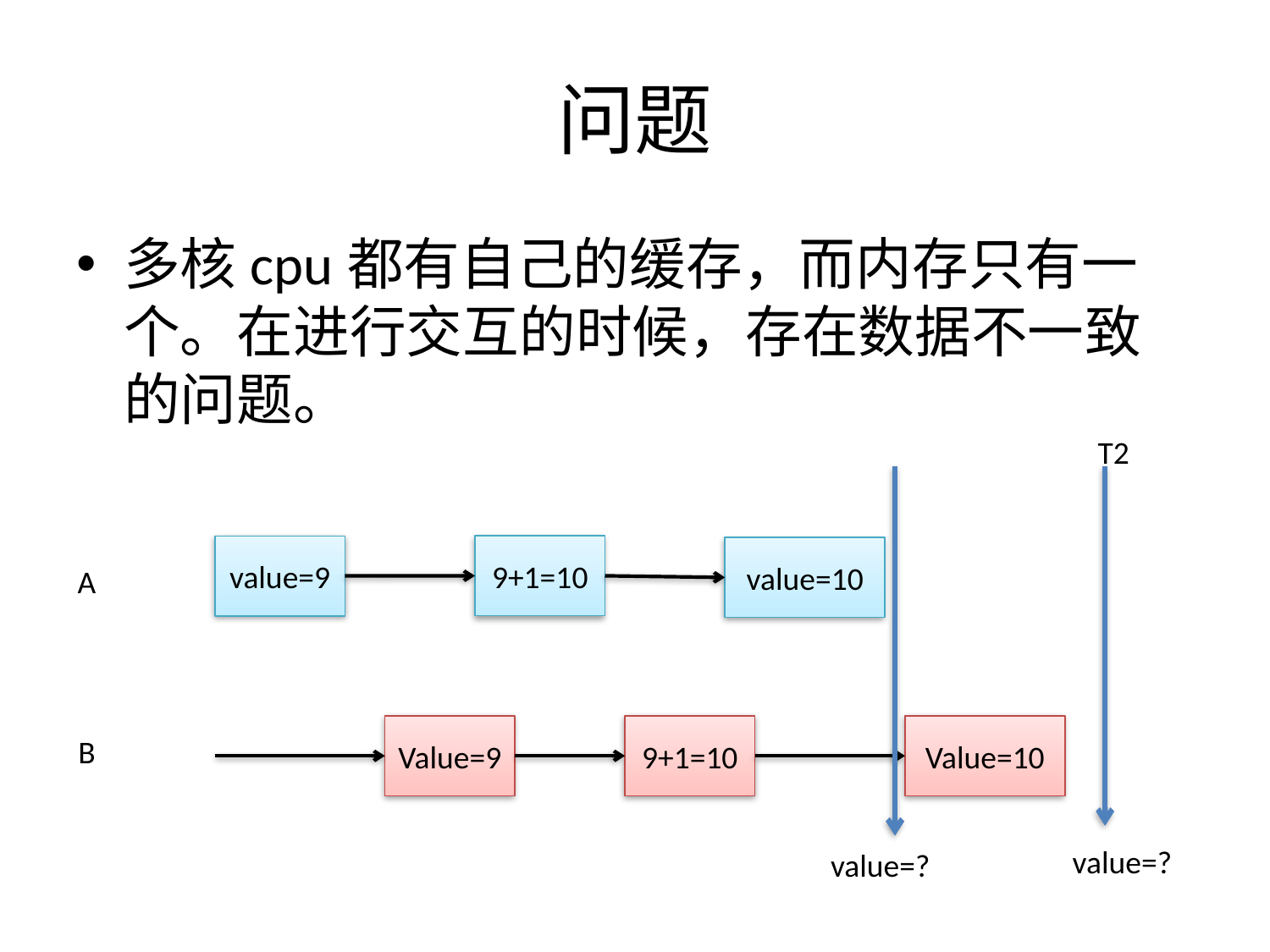

# 问题
多核cpu都有自己的缓存，而内存只有一个。在进行交互的时候，存在数据不一致的问题。

T2
9+1=10
value=9
value=10
A
Value=9
9+1=10
Value=10
B
value=?
value=?